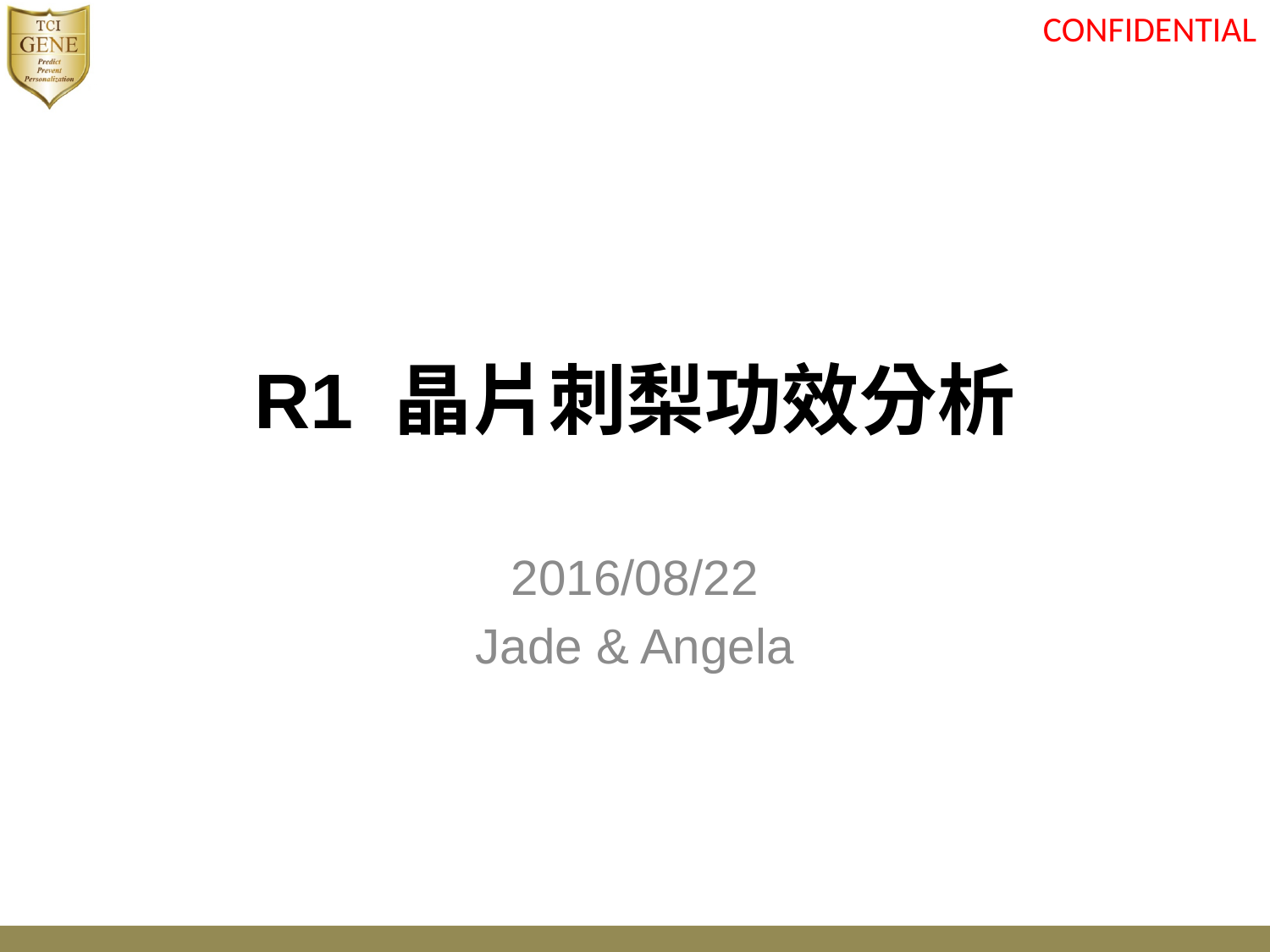

# R1 晶片刺梨功效分析
2016/08/22
Jade & Angela